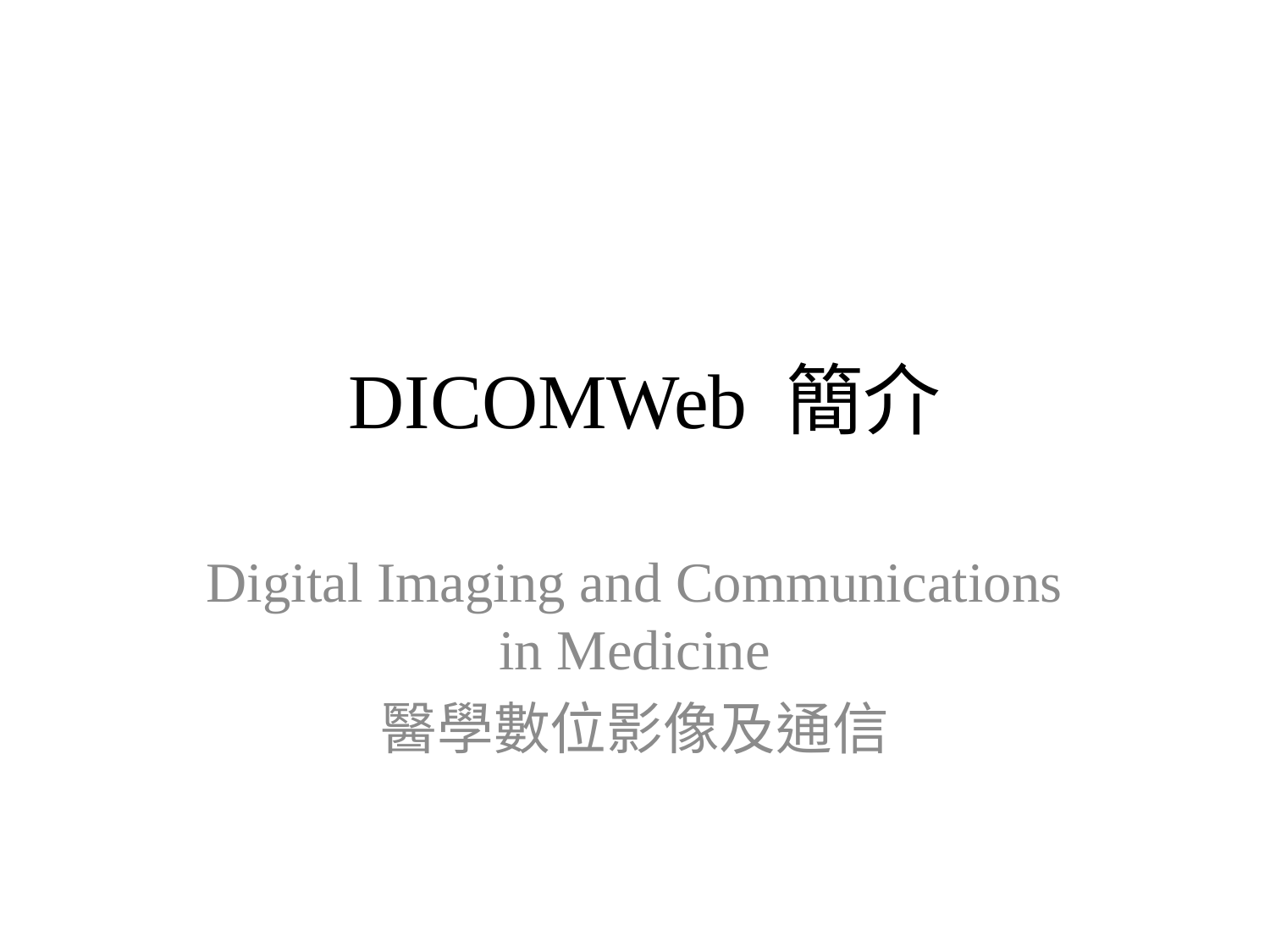

# DICOMWeb 簡介
Digital Imaging and Communications in Medicine
醫學數位影像及通信